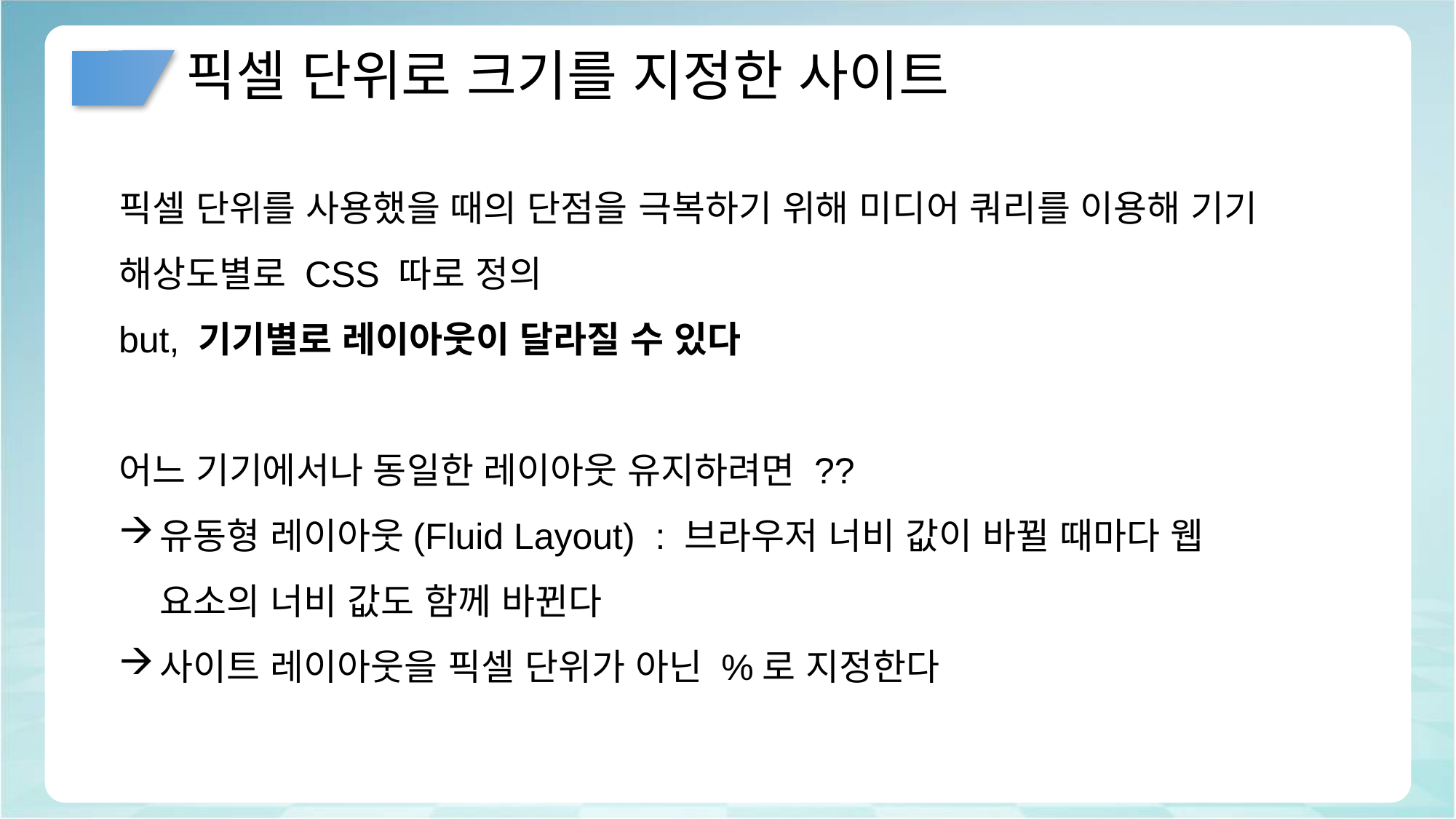

# 픽셀 단위로 크기를 지정한 사이트
픽셀 단위를 사용했을 때의 단점을 극복하기 위해 미디어 쿼리를 이용해 기기 해상도별로 CSS 따로 정의
but, 기기별로 레이아웃이 달라질 수 있다

어느 기기에서나 동일한 레이아웃 유지하려면 ??
유동형 레이아웃(Fluid Layout)  : 브라우저 너비 값이 바뀔 때마다 웹 요소의 너비 값도 함께 바뀐다
사이트 레이아웃을 픽셀 단위가 아닌 %로 지정한다